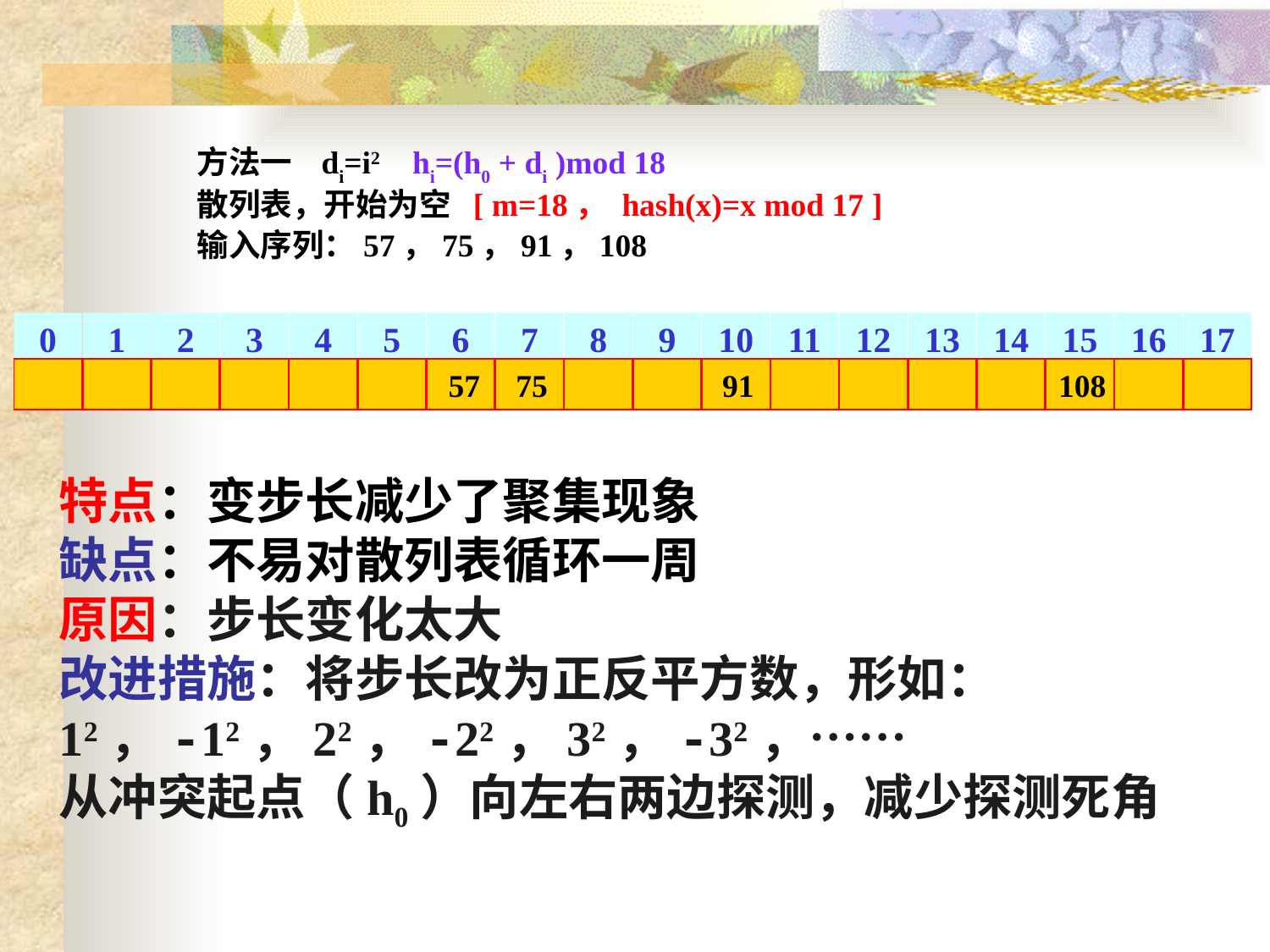

方法一   di=i2    hi=(h0 + di )mod 18
散列表，开始为空  [ m=18， hash(x)=x mod 17 ]
输入序列：57，75，91，108
0

1

2

3

4

5

6

7

8

9

10

11

12

13

14

15

16

17

57
75
91
108
特点：变步长减少了聚集现象
缺点：不易对散列表循环一周
原因：步长变化太大
改进措施：将步长改为正反平方数，形如：
12，-12，22，-22，32，-32，……
从冲突起点（h0）向左右两边探测，减少探测死角